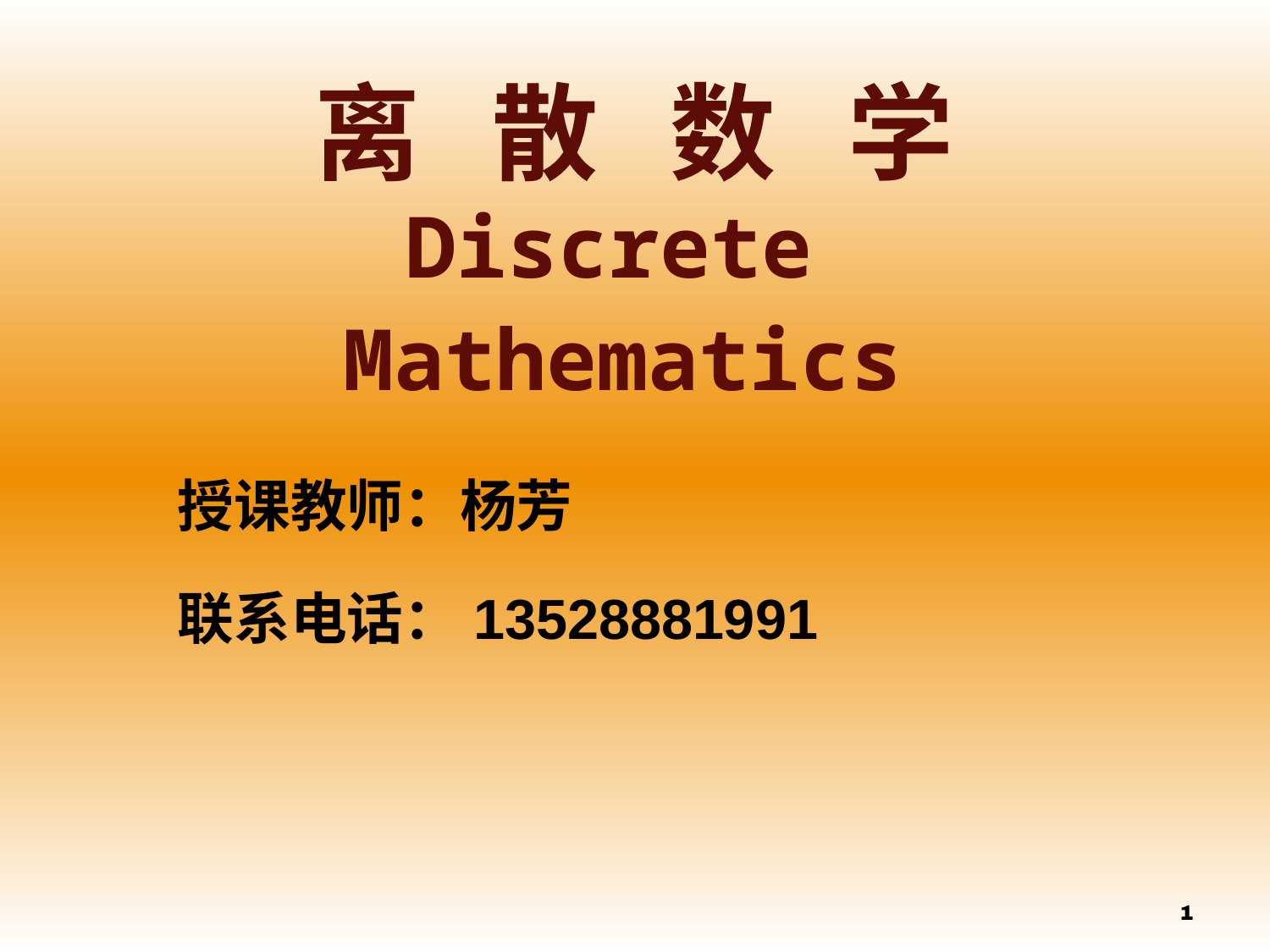

# 离   散   数   学 Discrete  Mathematics
授课教师：杨芳
联系电话：13528881991
1